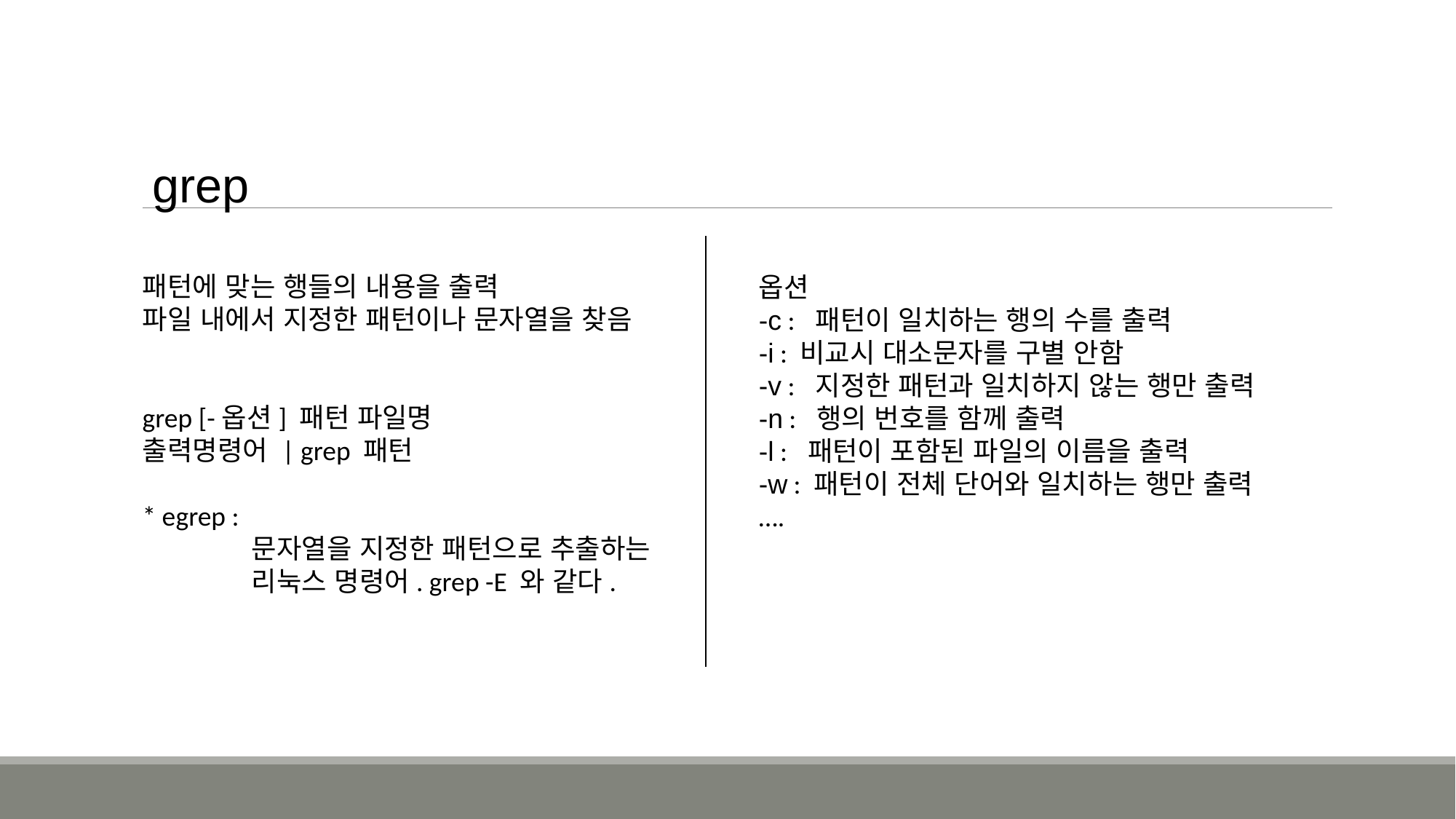

grep
패턴에 맞는 행들의 내용을 출력
파일 내에서 지정한 패턴이나 문자열을 찾음

grep [-옵션] 패턴 파일명
출력명령어 | grep 패턴

* egrep :
	문자열을 지정한 패턴으로 추출하는
	리눅스 명령어. grep -E 와 같다.
옵션
-c :  패턴이 일치하는 행의 수를 출력
-i : 비교시 대소문자를 구별 안함
-v :  지정한 패턴과 일치하지 않는 행만 출력
-n :  행의 번호를 함께 출력
-l :  패턴이 포함된 파일의 이름을 출력
-w : 패턴이 전체 단어와 일치하는 행만 출력
….